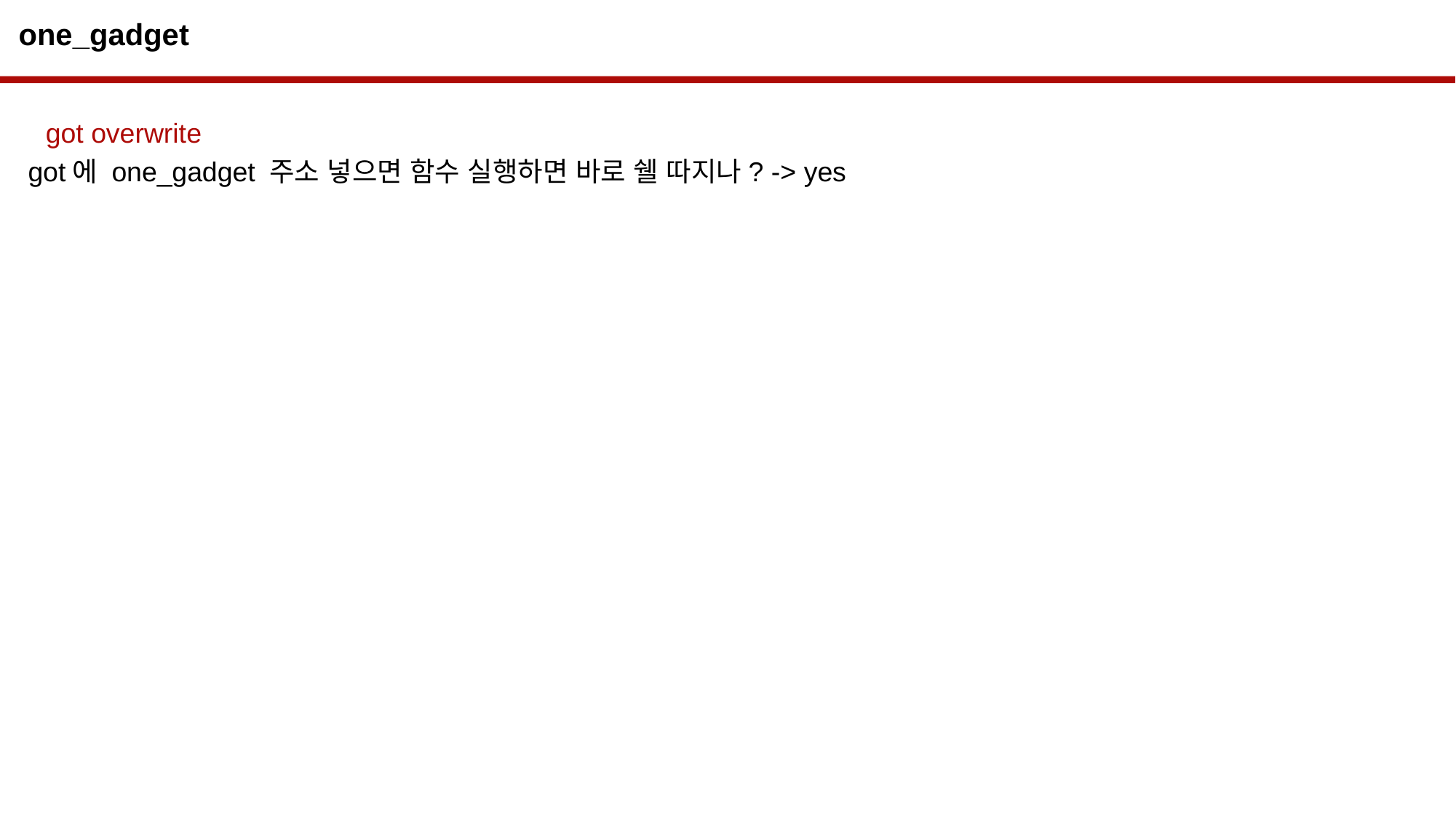

one_gadget

got overwrite
got에 one_gadget 주소 넣으면 함수 실행하면 바로 쉘 따지나? -> yes